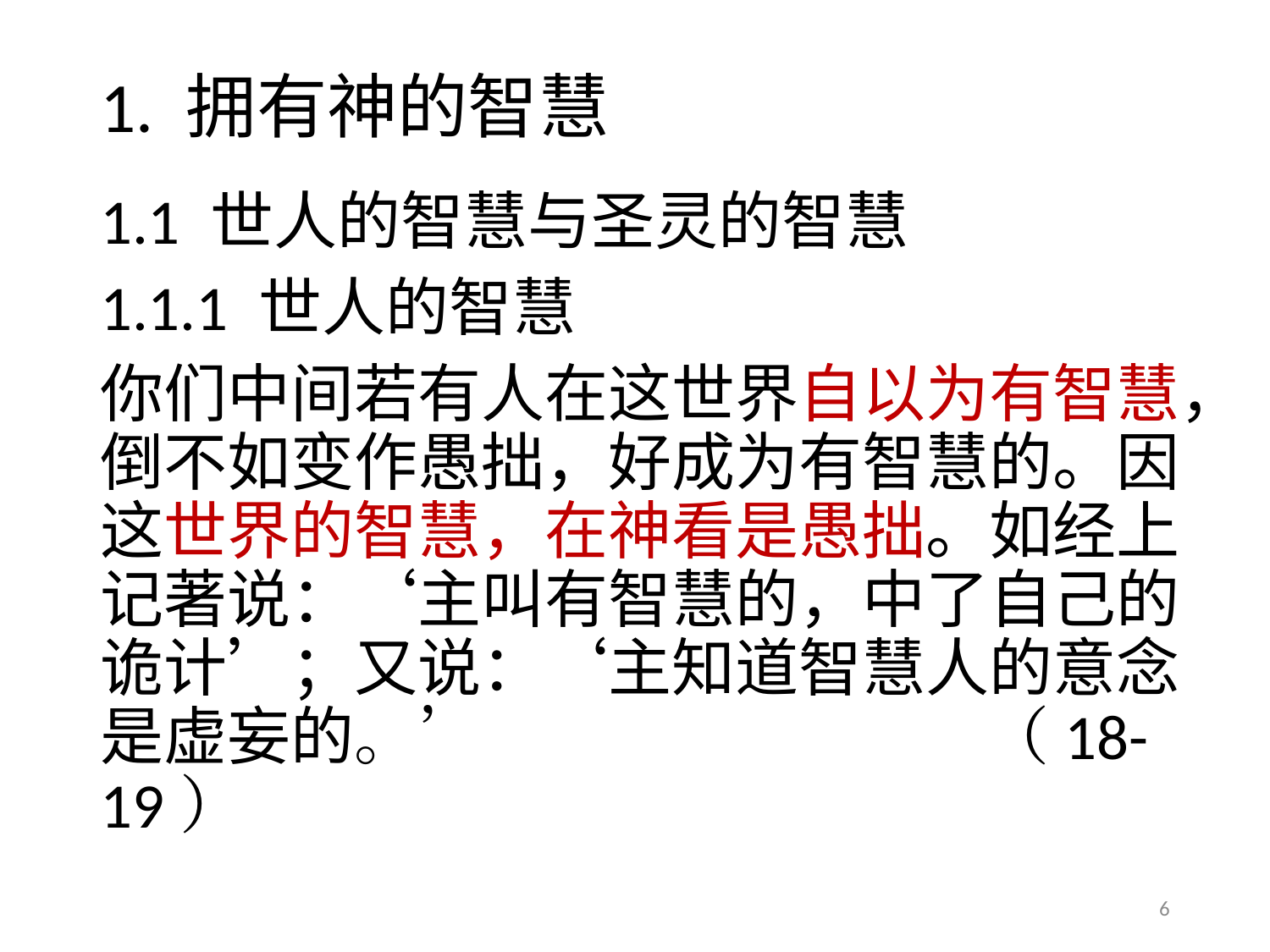

# 1. 拥有神的智慧
1.1 世人的智慧与圣灵的智慧
1.1.1 世人的智慧
你们中间若有人在这世界自以为有智慧，倒不如变作愚拙，好成为有智慧的。因这世界的智慧，在神看是愚拙。如经上记著说：‘主叫有智慧的，中了自己的诡计’；又说：‘主知道智慧人的意念是虚妄的。’                               （18-19）
6